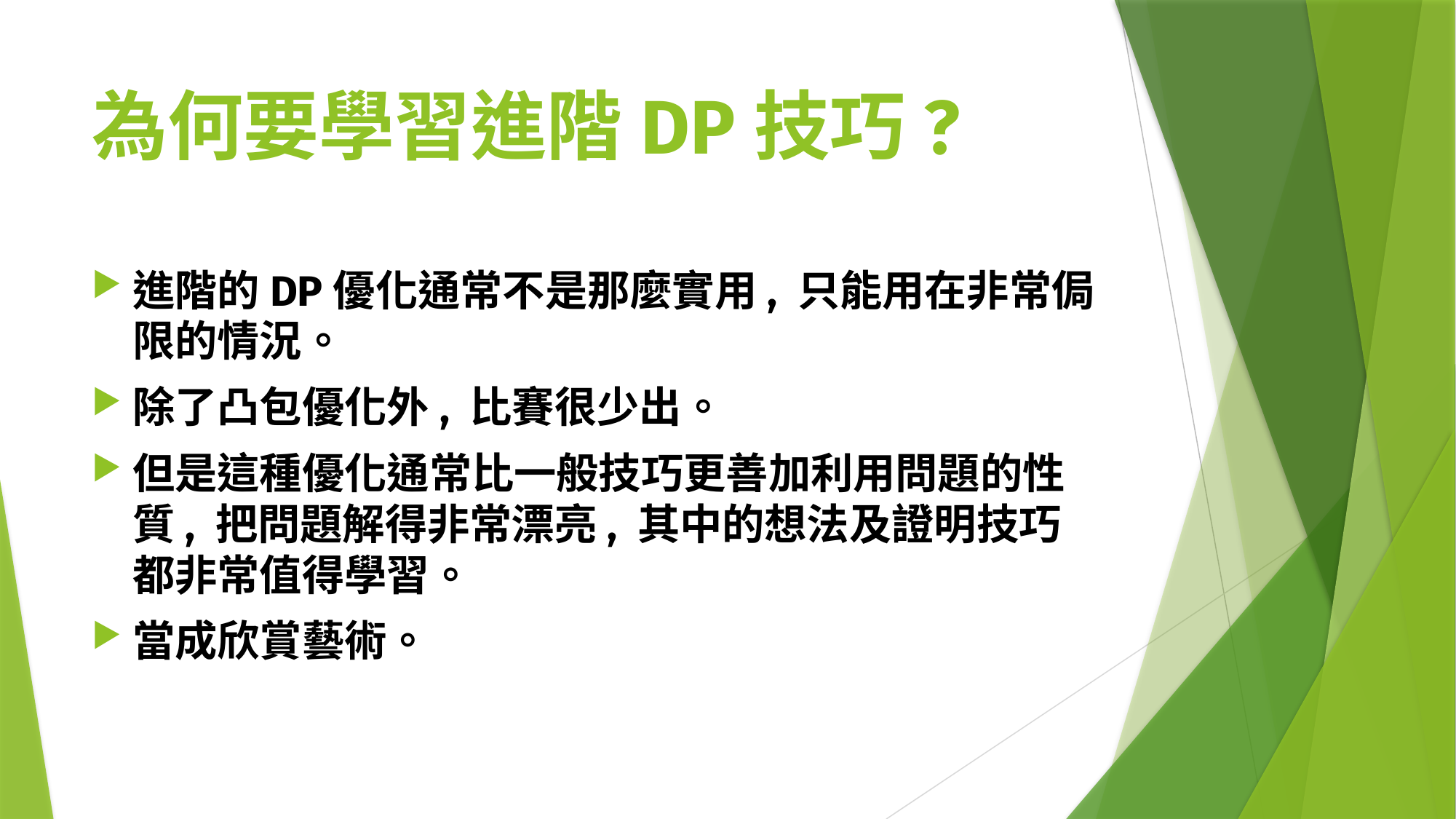

# 為何要學習進階DP技巧?
進階的DP優化通常不是那麼實用, 只能用在非常侷限的情況。
除了凸包優化外, 比賽很少出。
但是這種優化通常比一般技巧更善加利用問題的性質, 把問題解得非常漂亮, 其中的想法及證明技巧都非常值得學習。
當成欣賞藝術。